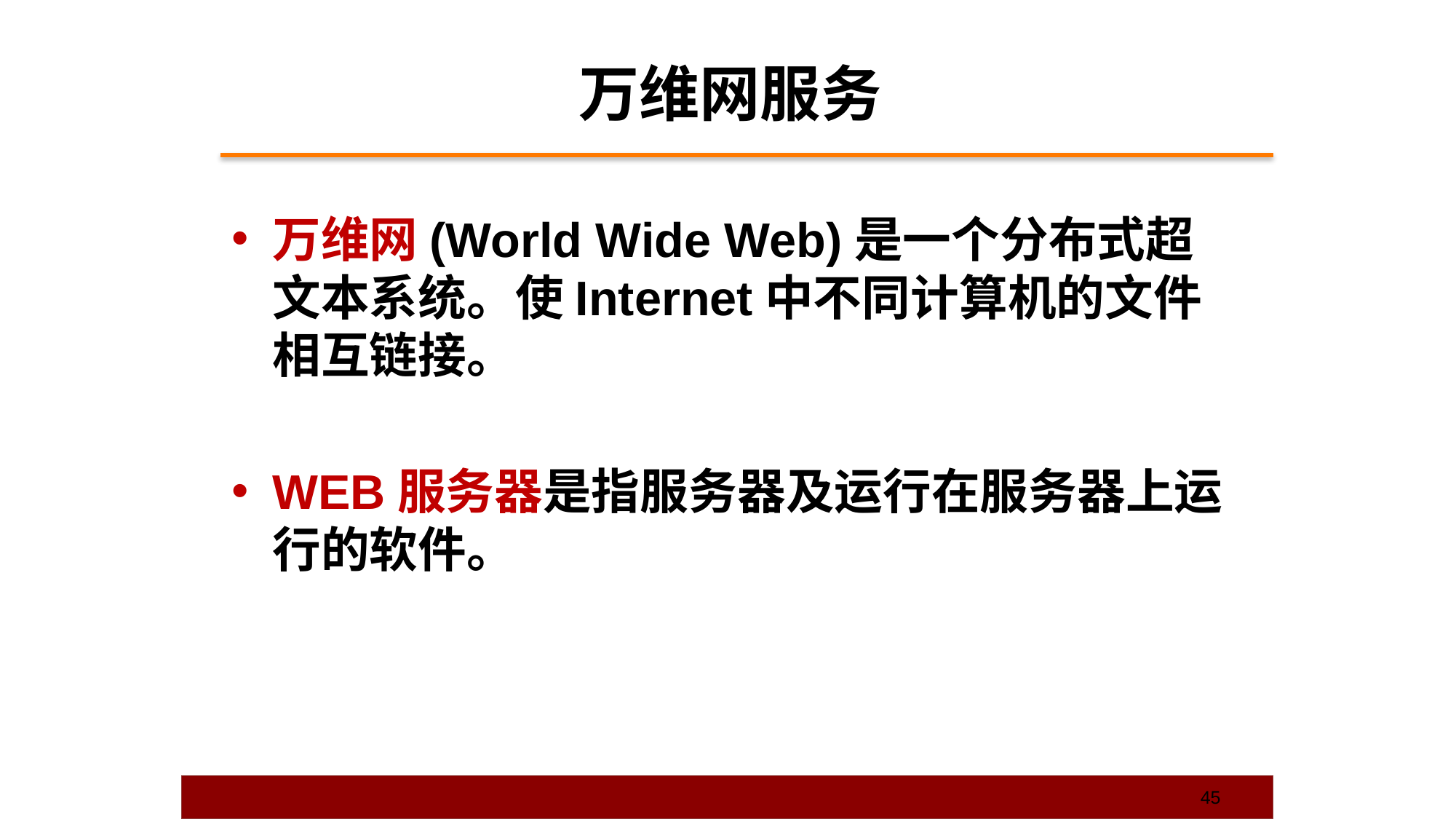

# 万维网服务
万维网(World Wide Web)是一个分布式超文本系统。使Internet中不同计算机的文件相互链接。

WEB服务器是指服务器及运行在服务器上运行的软件。

45